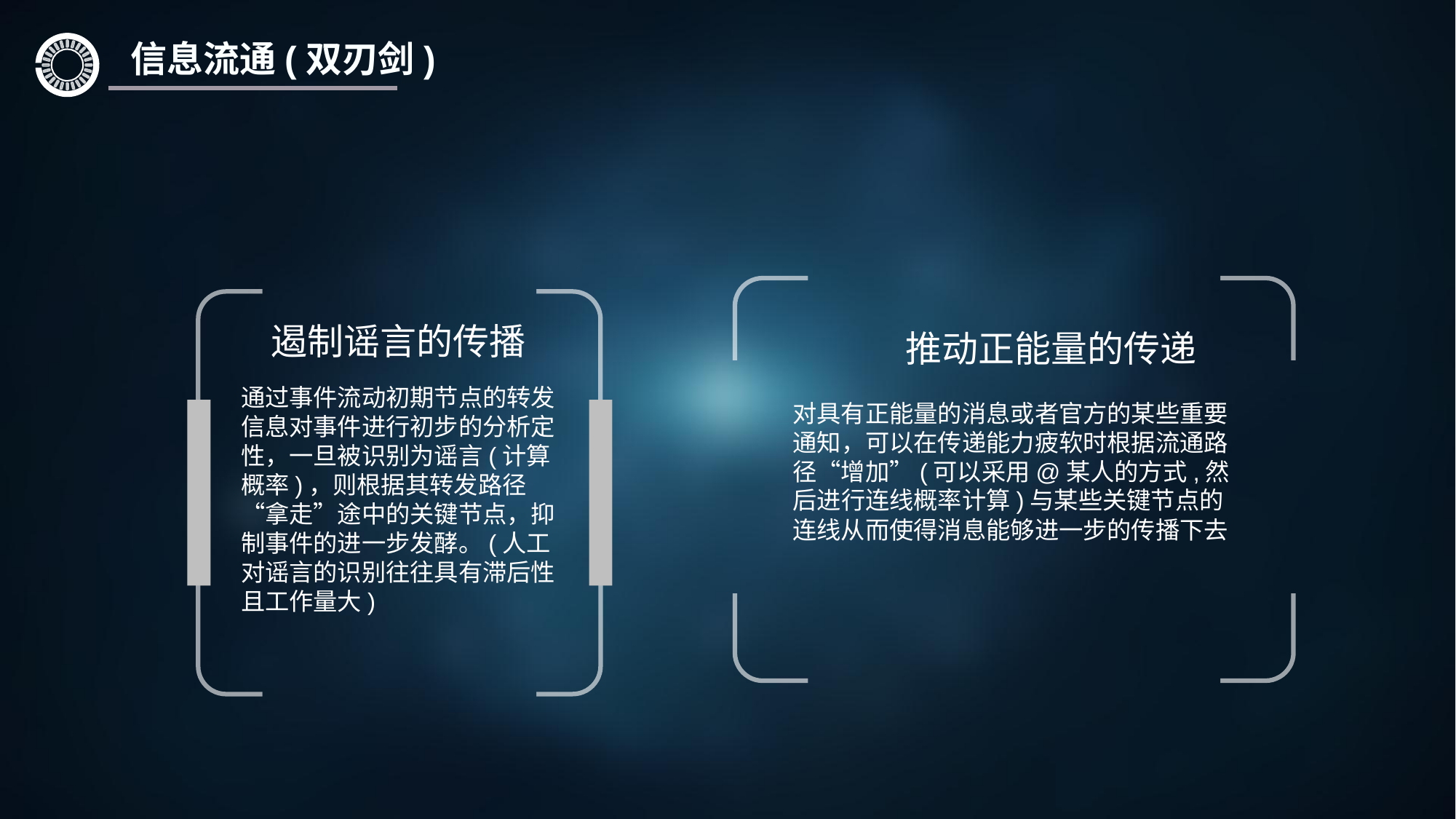

信息流通(双刃剑)

遏制谣言的传播
推动正能量的传递
通过事件流动初期节点的转发信息对事件进行初步的分析定性，一旦被识别为谣言(计算概率)，则根据其转发路径“拿走”途中的关键节点，抑制事件的进一步发酵。(人工对谣言的识别往往具有滞后性且工作量大)
对具有正能量的消息或者官方的某些重要通知，可以在传递能力疲软时根据流通路径“增加”(可以采用@某人的方式,然后进行连线概率计算)与某些关键节点的连线从而使得消息能够进一步的传播下去